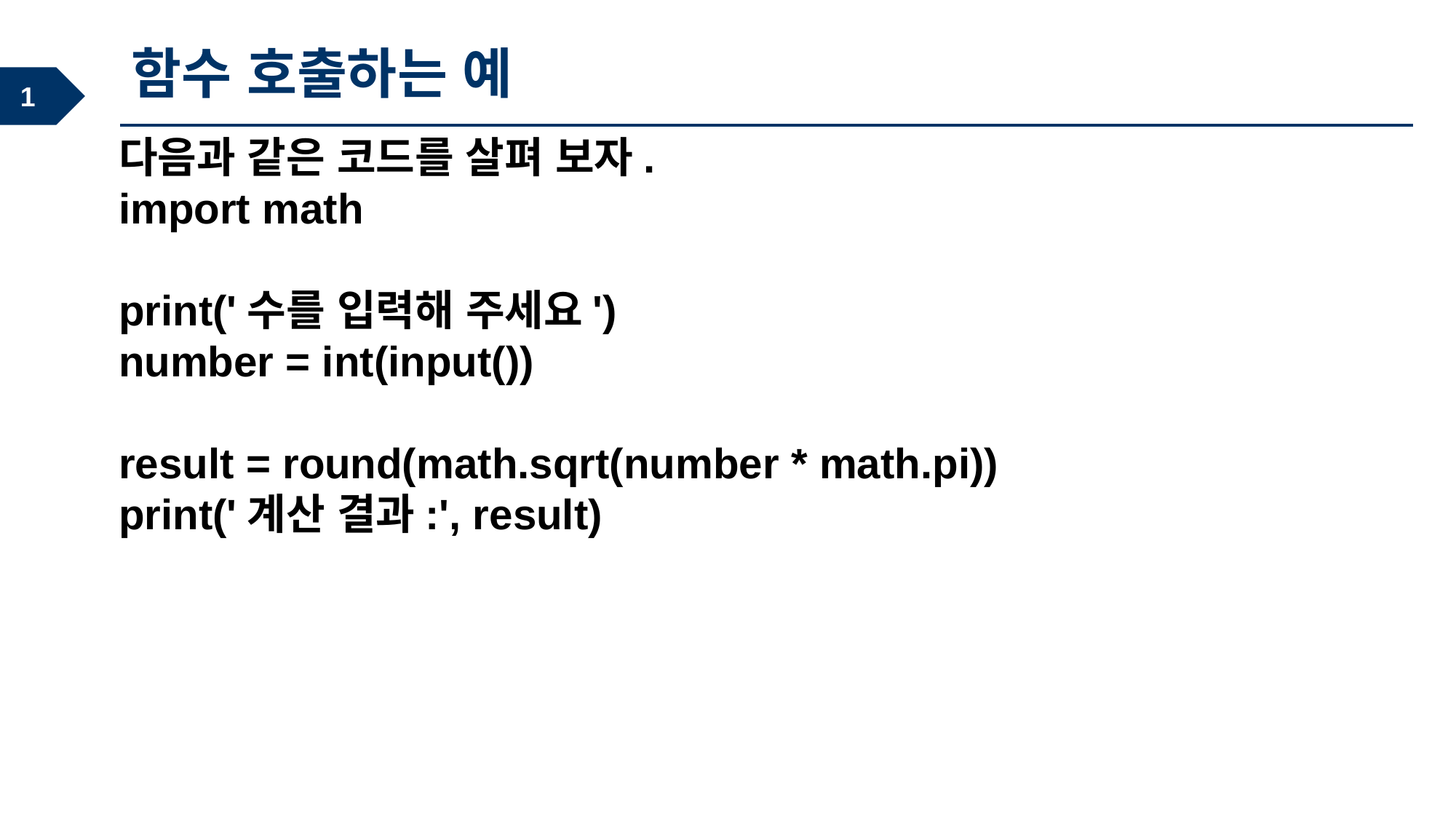

함수 호출하는 예
다음과 같은 코드를 살펴 보자.
import math

print('수를 입력해 주세요')
number = int(input())

result = round(math.sqrt(number * math.pi))
print('계산 결과:', result)